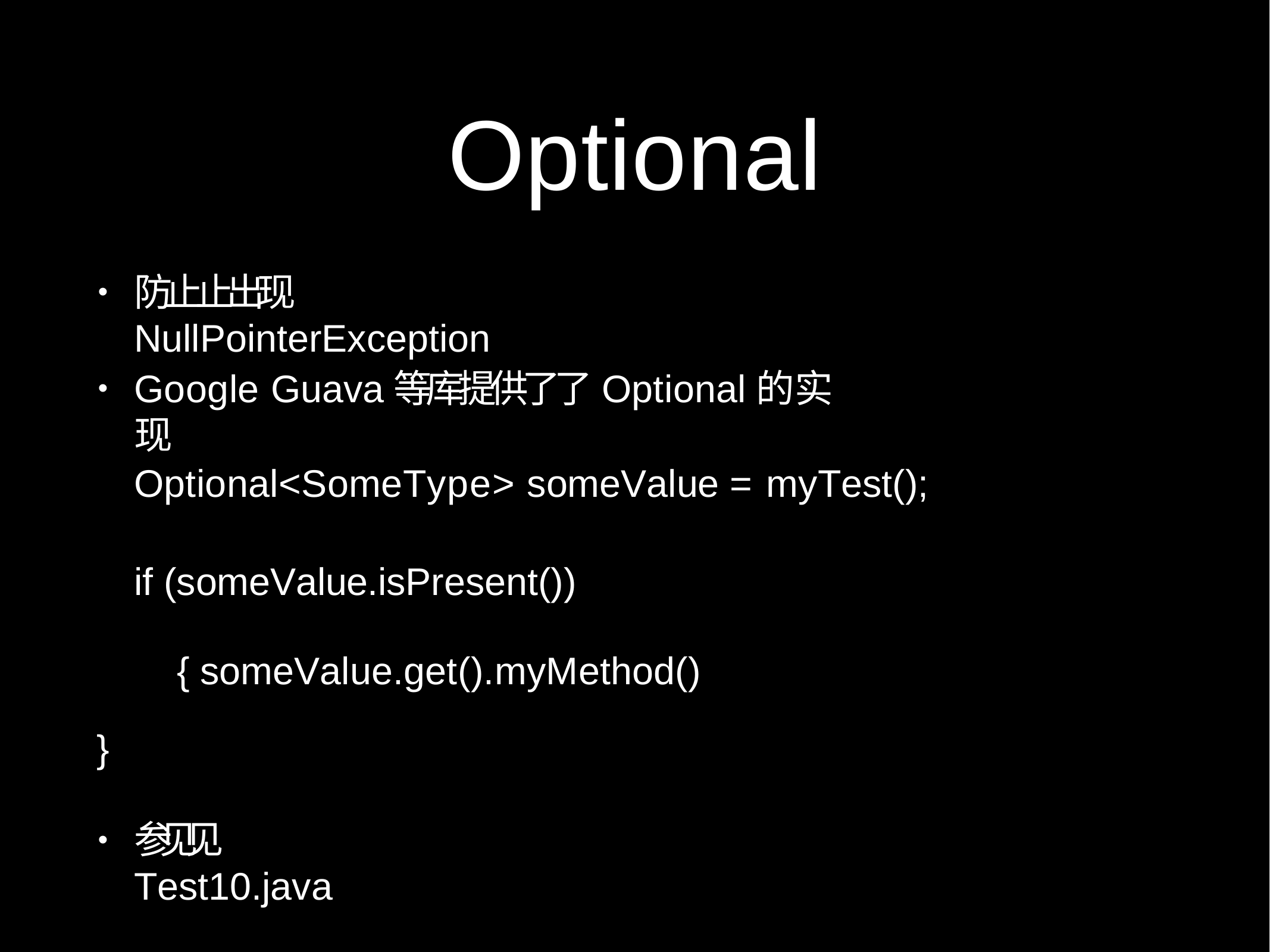

# Optional
Optional<SomeType> someValue = myTest();
if (someValue.isPresent()) { someValue.get().myMethod()
}
防⽌止出现NullPointerException
•
Google Guava等库提供了了Optional的实现
•
参⻅见Test10.java
•